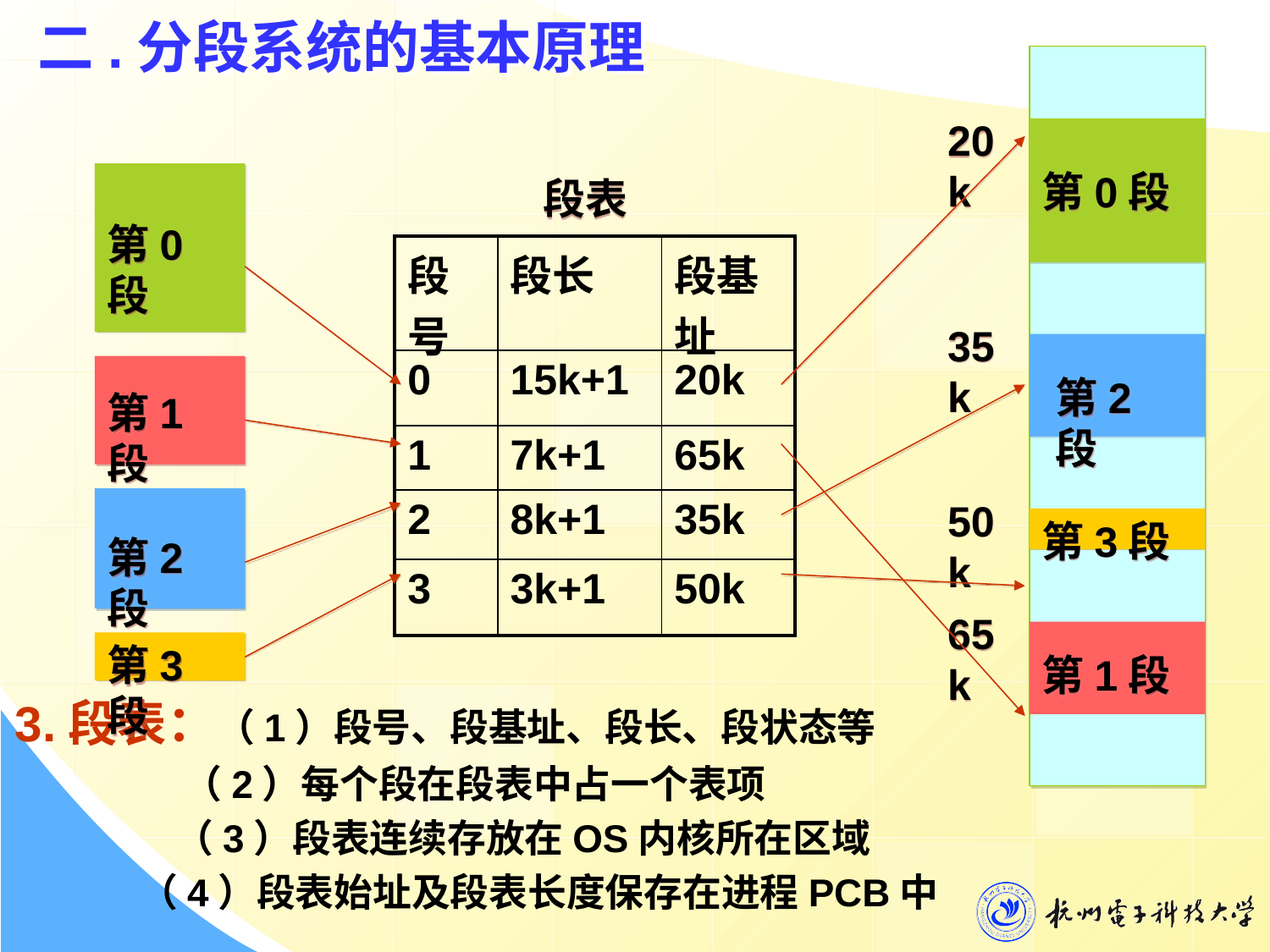

# 二.分段系统的基本原理

20k

第0段
35k

第2段
50k

第3段
65k

第1段

第0段

第1段

第2段

第3段
          段表
| 段号 | 段长 | 段基址 |
| --- | --- | --- |
| 0 | 15k+1 | 20k |
| 1 | 7k+1 | 65k |
| 2 | 8k+1 | 35k |
| 3 | 3k+1 | 50k |
  3.段表：（1）段号、段基址、段长、段状态等
                     （2）每个段在段表中占一个表项
                    （3）段表连续存放在OS内核所在区域
                （4）段表始址及段表长度保存在进程PCB中